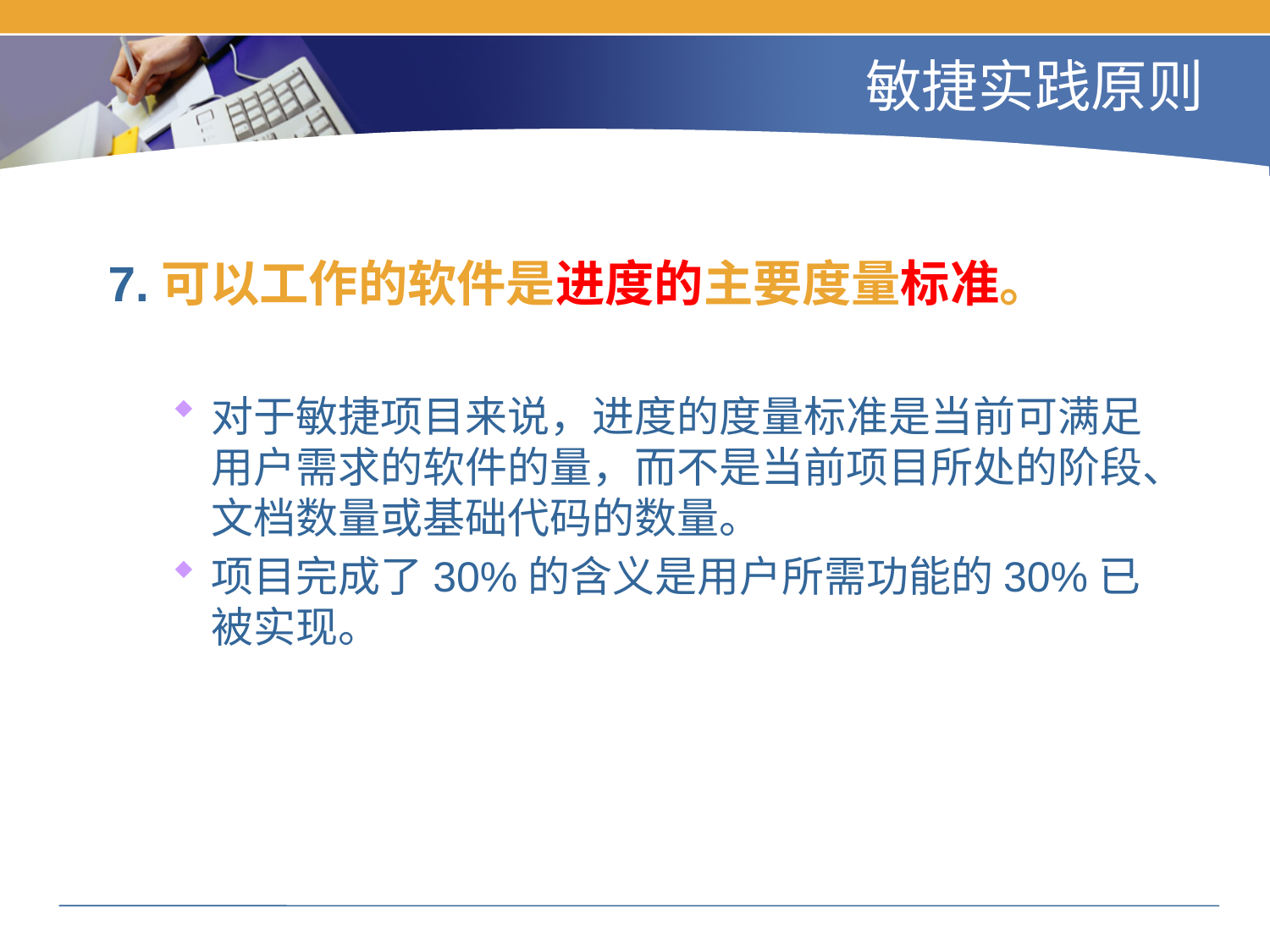

# 敏捷实践原则
7.可以工作的软件是进度的主要度量标准。

对于敏捷项目来说，进度的度量标准是当前可满足用户需求的软件的量，而不是当前项目所处的阶段、文档数量或基础代码的数量。
项目完成了30%的含义是用户所需功能的30%已被实现。